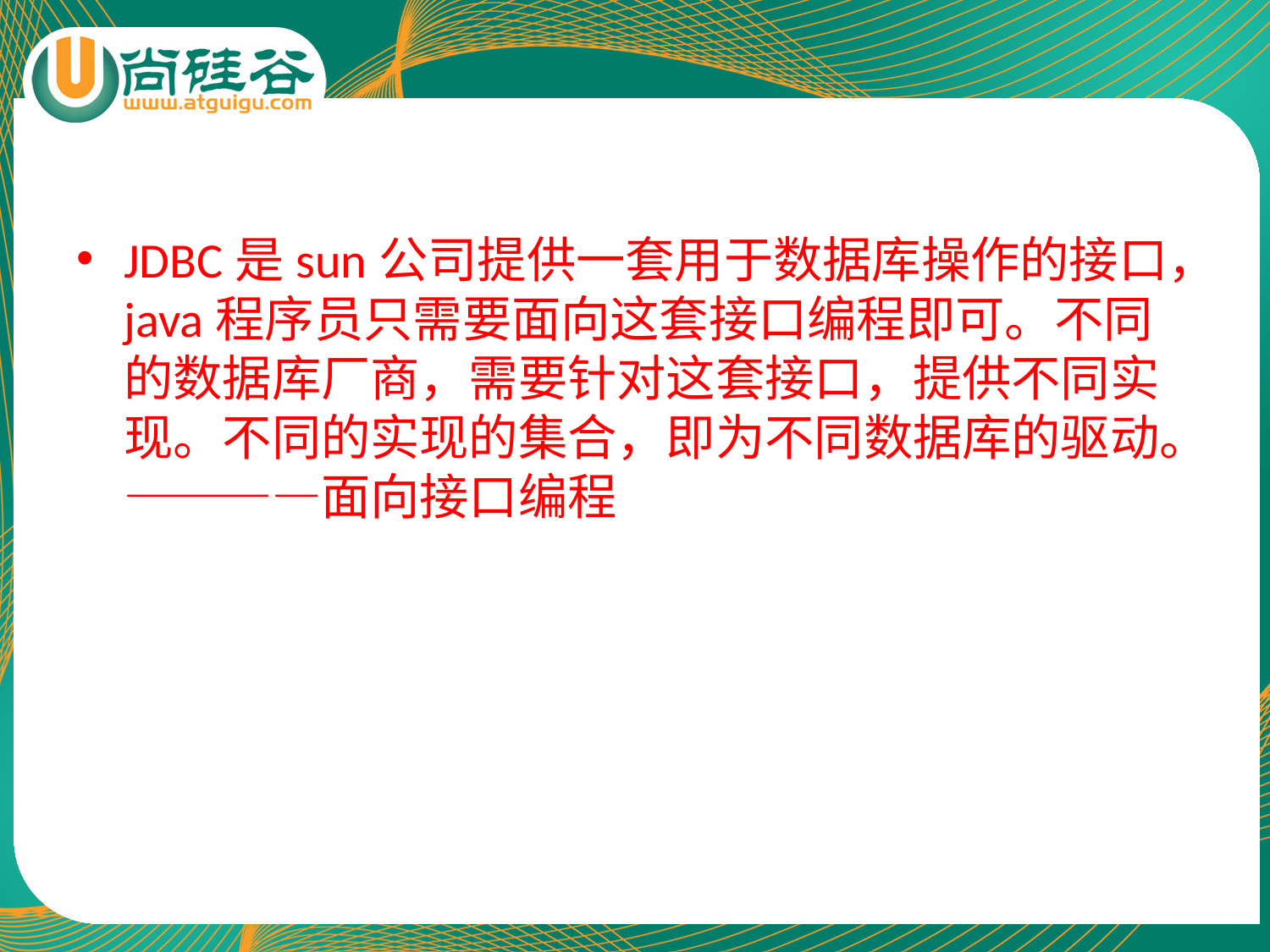

#
JDBC是sun公司提供一套用于数据库操作的接口，java程序员只需要面向这套接口编程即可。不同的数据库厂商，需要针对这套接口，提供不同实现。不同的实现的集合，即为不同数据库的驱动。————面向接口编程